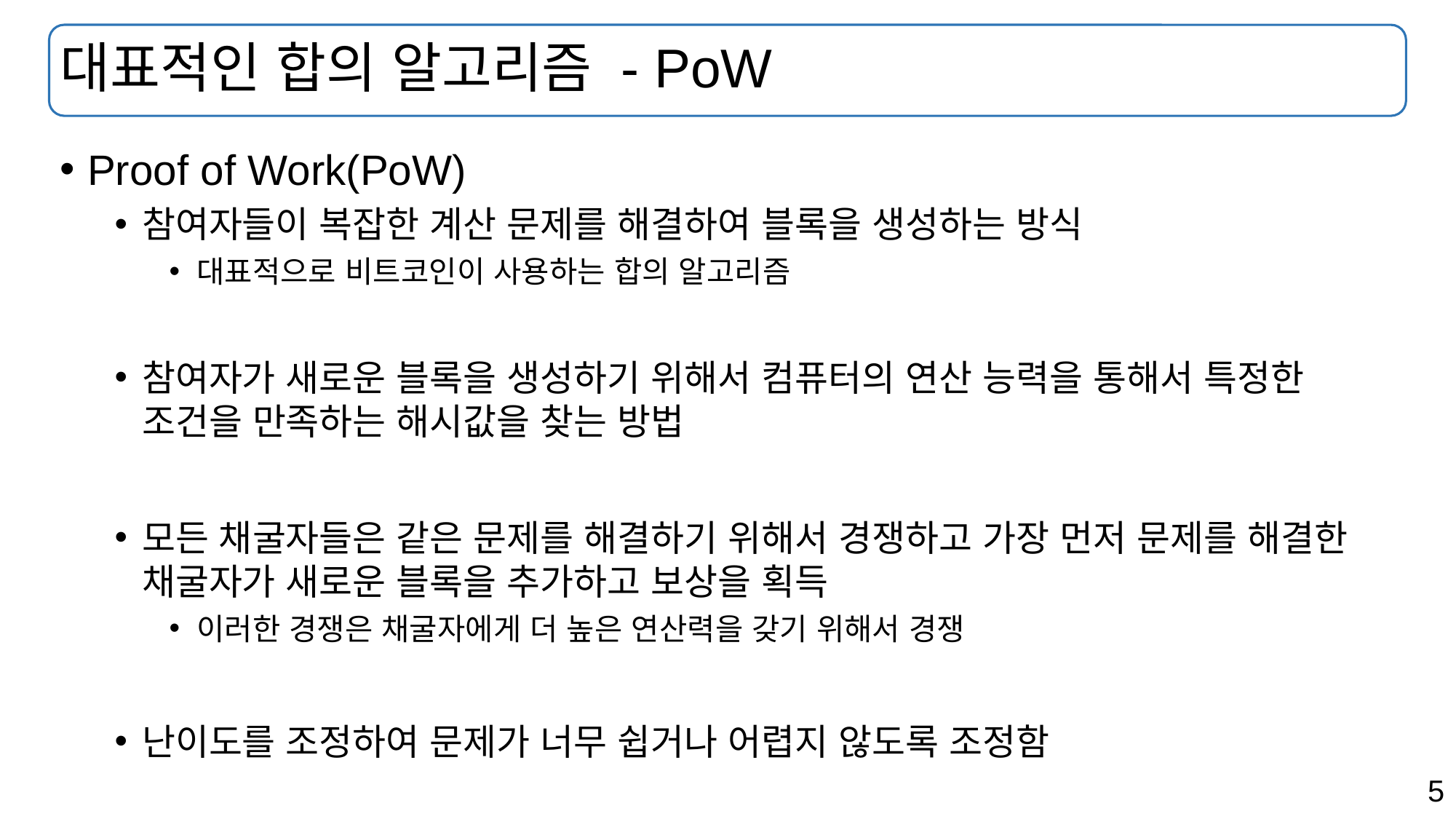

# 대표적인 합의 알고리즘 - PoW
Proof of Work(PoW)
참여자들이 복잡한 계산 문제를 해결하여 블록을 생성하는 방식
대표적으로 비트코인이 사용하는 합의 알고리즘

참여자가 새로운 블록을 생성하기 위해서 컴퓨터의 연산 능력을 통해서 특정한 조건을 만족하는 해시값을 찾는 방법

모든 채굴자들은 같은 문제를 해결하기 위해서 경쟁하고 가장 먼저 문제를 해결한 채굴자가 새로운 블록을 추가하고 보상을 획득
이러한 경쟁은 채굴자에게 더 높은 연산력을 갖기 위해서 경쟁

난이도를 조정하여 문제가 너무 쉽거나 어렵지 않도록 조정함